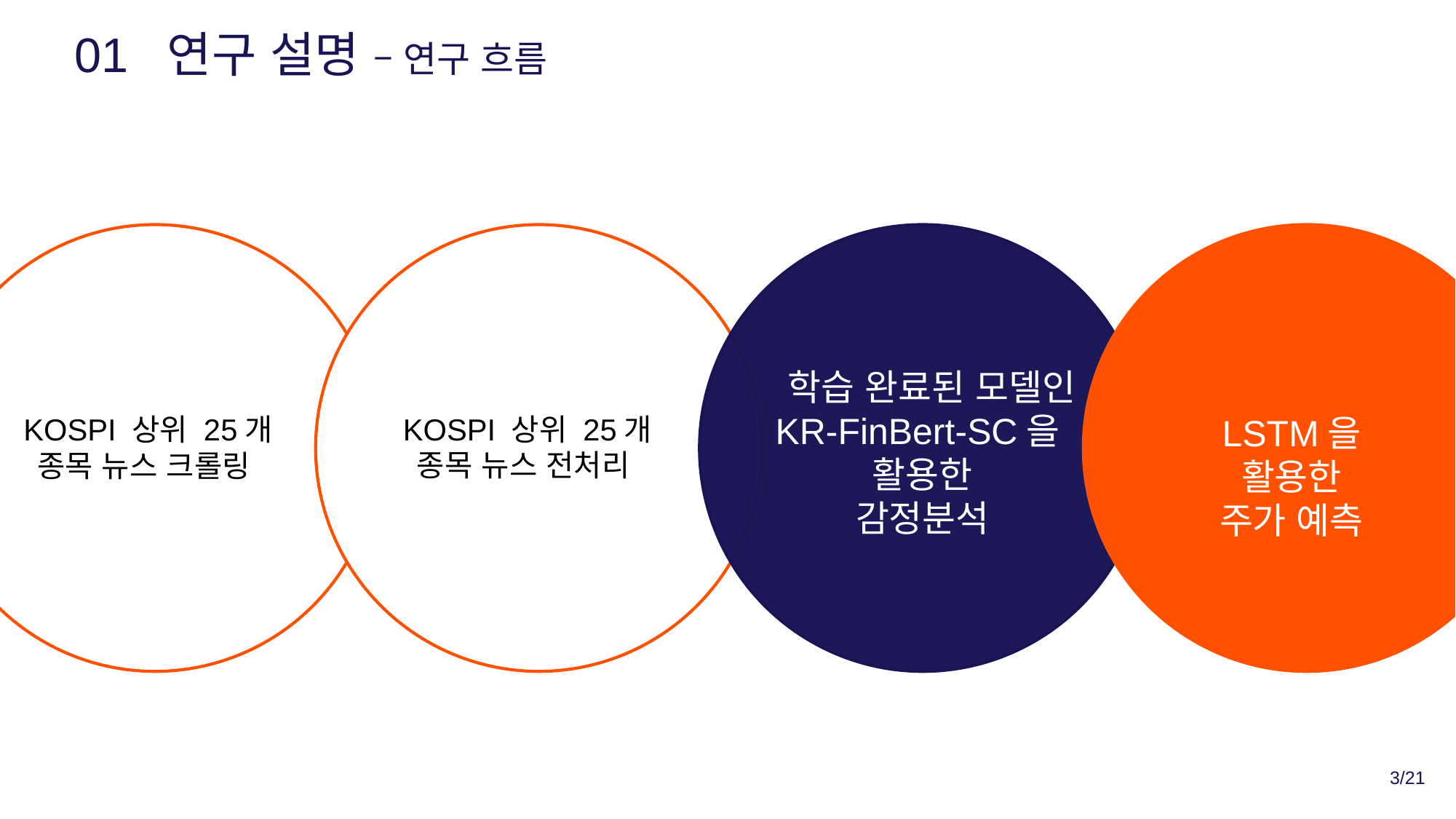

01  연구 설명 – 연구 흐름

 학습 완료된 모델인
KR-FinBert-SC을
활용한
감정분석

KOSPI 상위 25개
종목 뉴스 크롤링

KOSPI 상위 25개
종목 뉴스 전처리
LSTM을 활용한
주가 예측
3/21